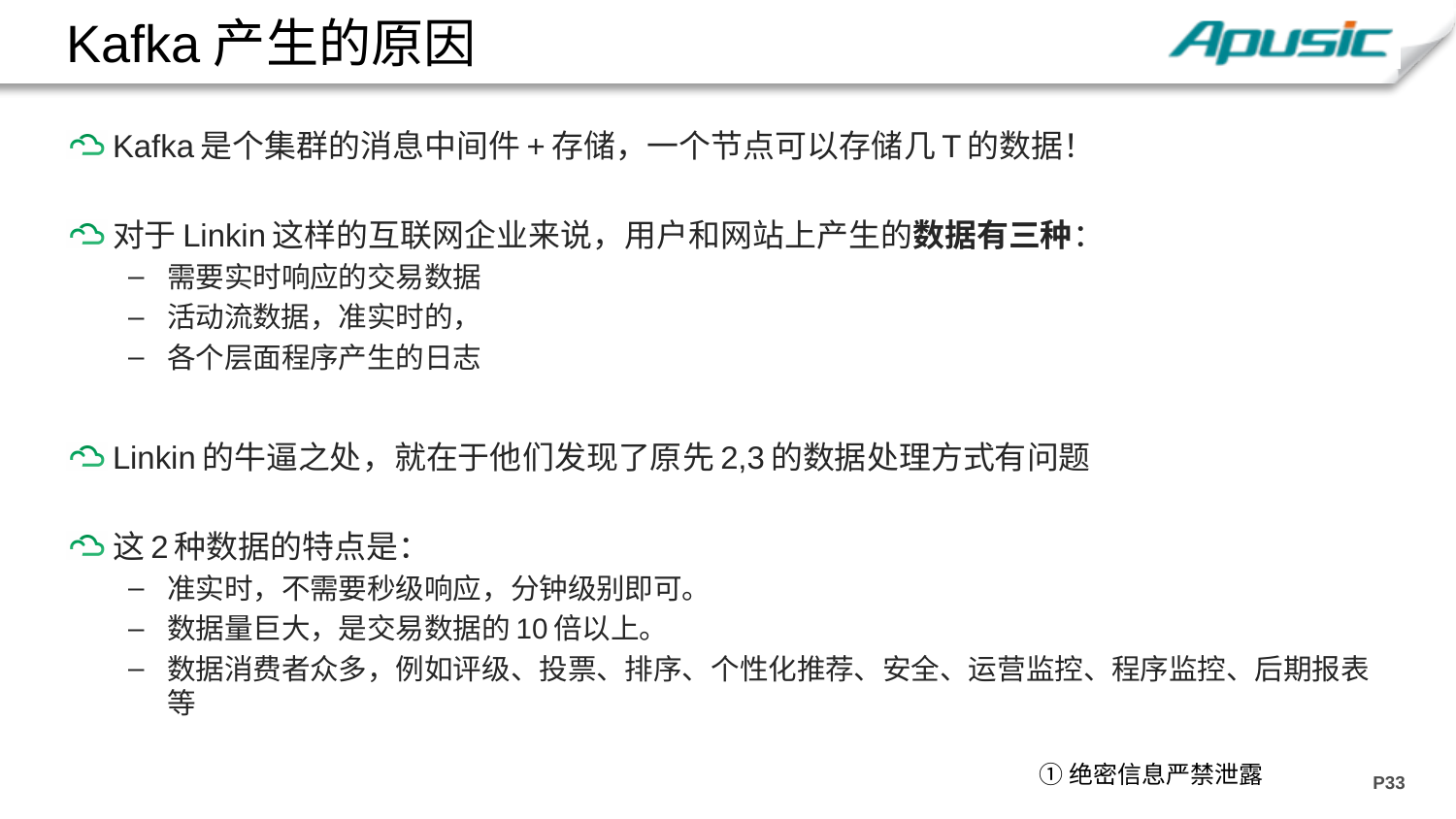

# Kafka产生的原因
Kafka是个集群的消息中间件+存储，一个节点可以存储几T的数据！

对于Linkin这样的互联网企业来说，用户和网站上产生的数据有三种：
需要实时响应的交易数据
活动流数据，准实时的，
各个层面程序产生的日志

Linkin的牛逼之处，就在于他们发现了原先2,3的数据处理方式有问题

这2种数据的特点是：
准实时，不需要秒级响应，分钟级别即可。
数据量巨大，是交易数据的10倍以上。
数据消费者众多，例如评级、投票、排序、个性化推荐、安全、运营监控、程序监控、后期报表等